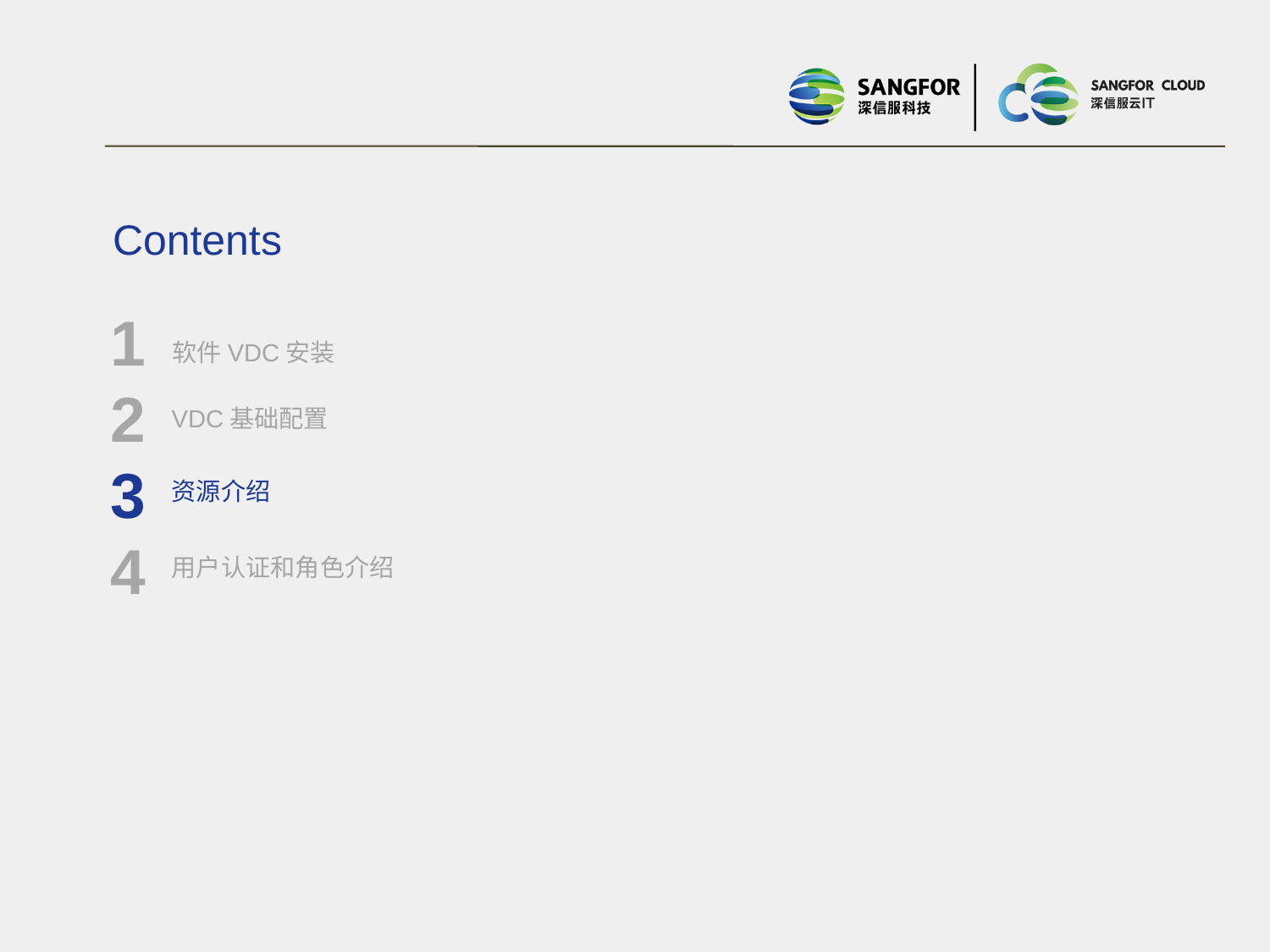

Contents
1
2
3
4
软件VDC安装
VDC基础配置
资源介绍
用户认证和角色介绍